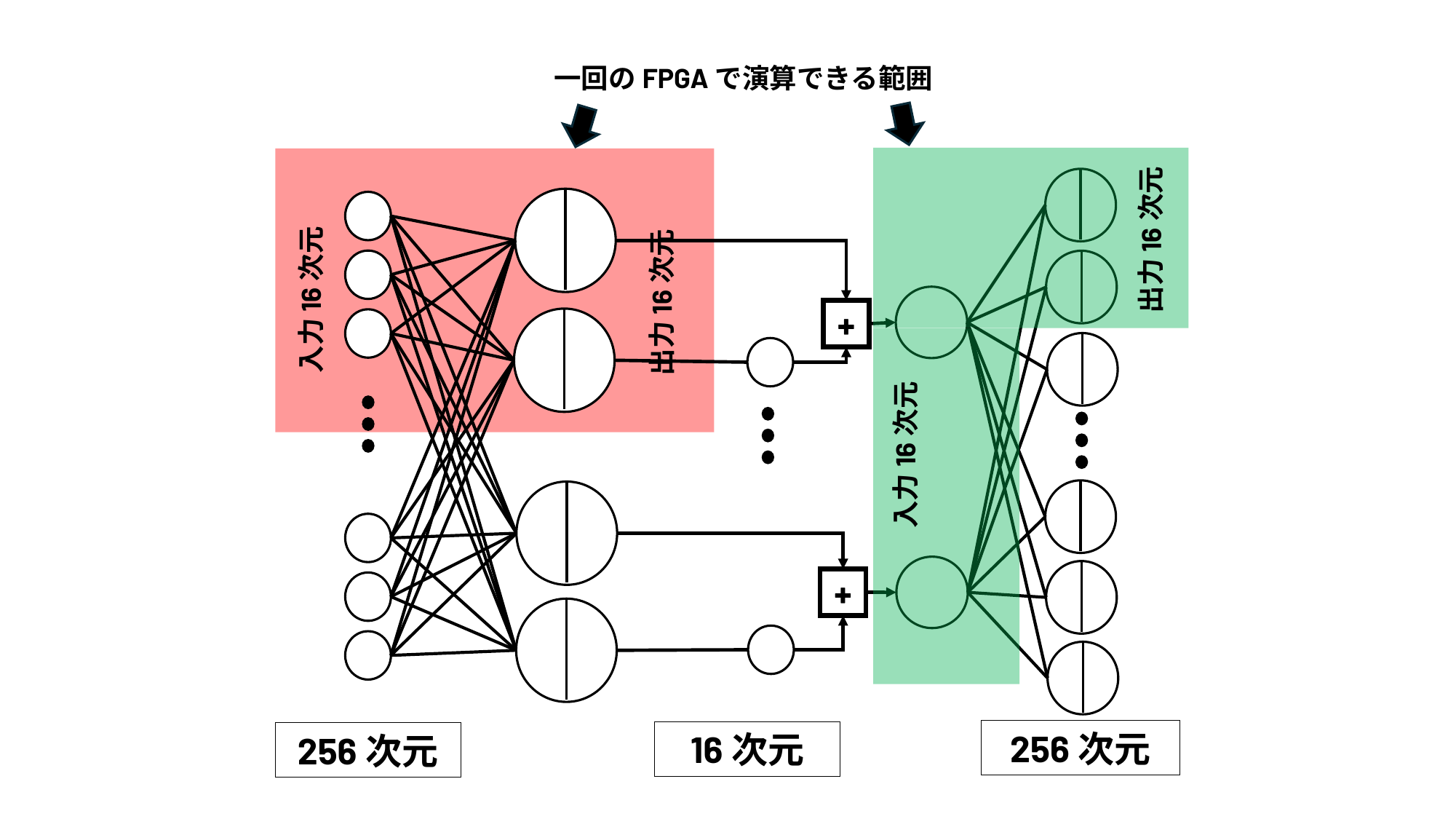

一回のFPGAで演算できる範囲

出力16次元

入力16次元
出力16次元

+

入力16次元

+

256次元
16次元
256次元